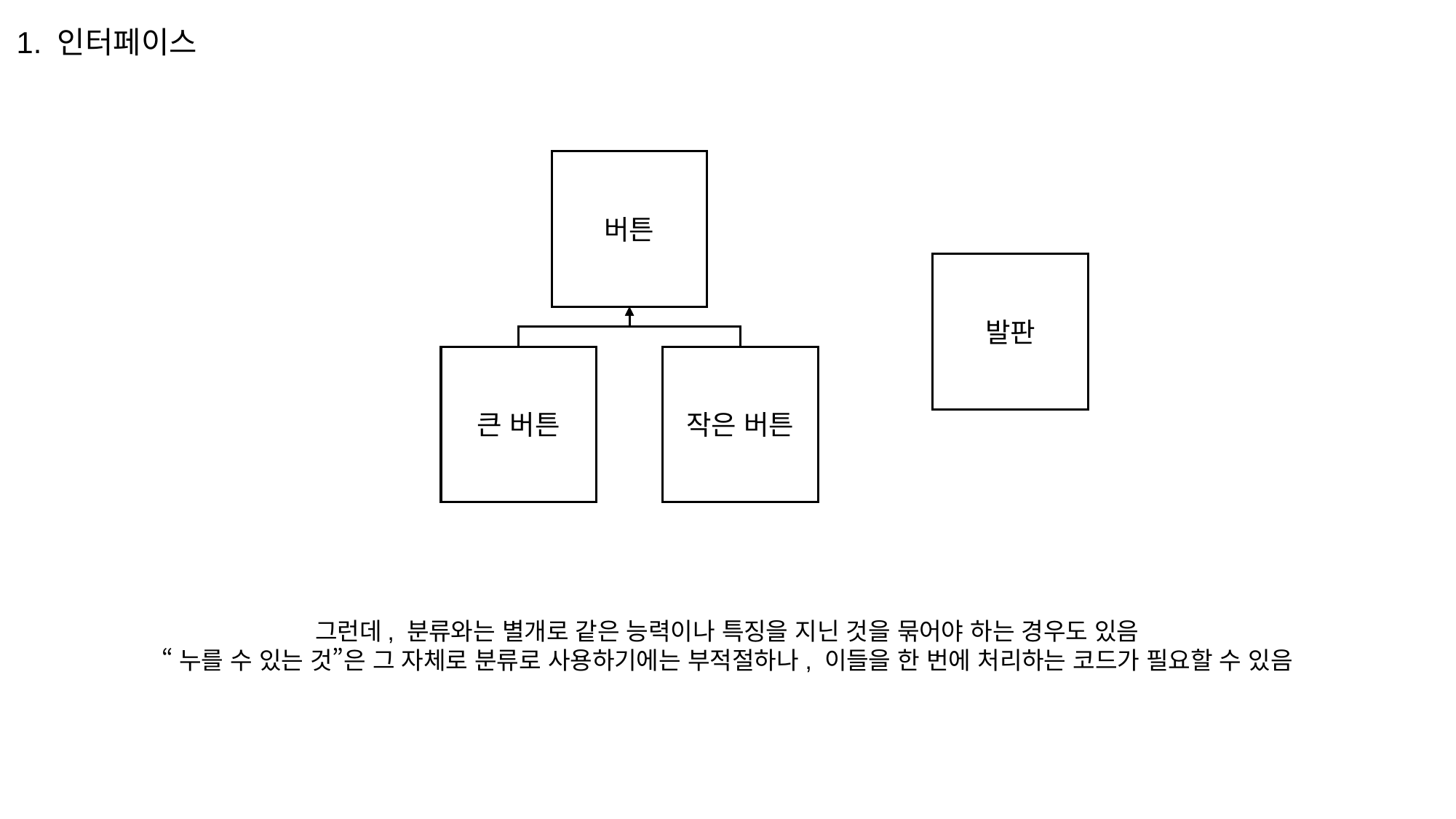

1. 인터페이스
버튼
발판
큰 버튼
작은 버튼
그런데, 분류와는 별개로 같은 능력이나 특징을 지닌 것을 묶어야 하는 경우도 있음
“누를 수 있는 것”은 그 자체로 분류로 사용하기에는 부적절하나, 이들을 한 번에 처리하는 코드가 필요할 수 있음